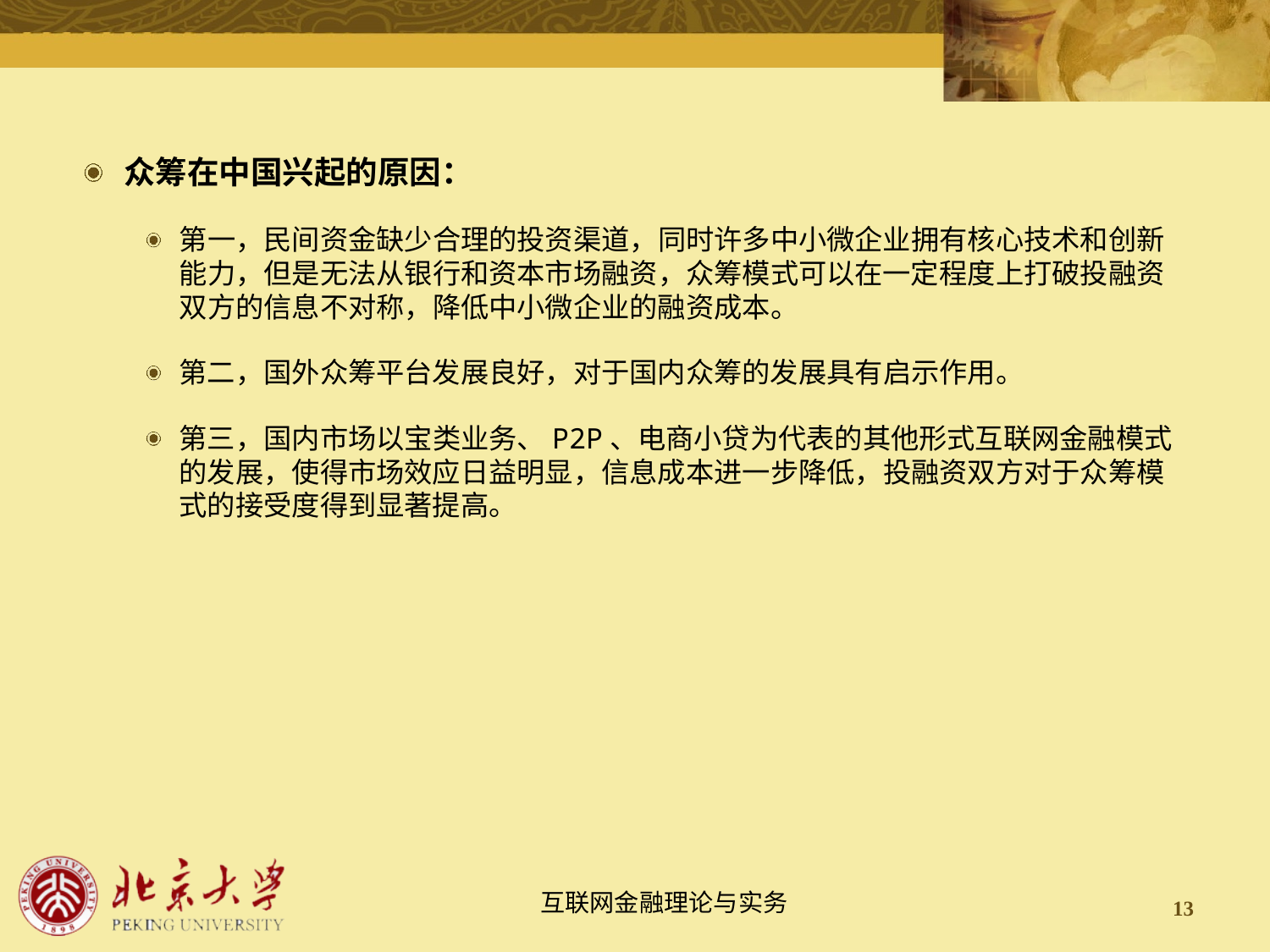

众筹在中国兴起的原因：
第一，民间资金缺少合理的投资渠道，同时许多中小微企业拥有核心技术和创新能力，但是无法从银行和资本市场融资，众筹模式可以在一定程度上打破投融资双方的信息不对称，降低中小微企业的融资成本。
第二，国外众筹平台发展良好，对于国内众筹的发展具有启示作用。
第三，国内市场以宝类业务、P2P、电商小贷为代表的其他形式互联网金融模式的发展，使得市场效应日益明显，信息成本进一步降低，投融资双方对于众筹模式的接受度得到显著提高。
13